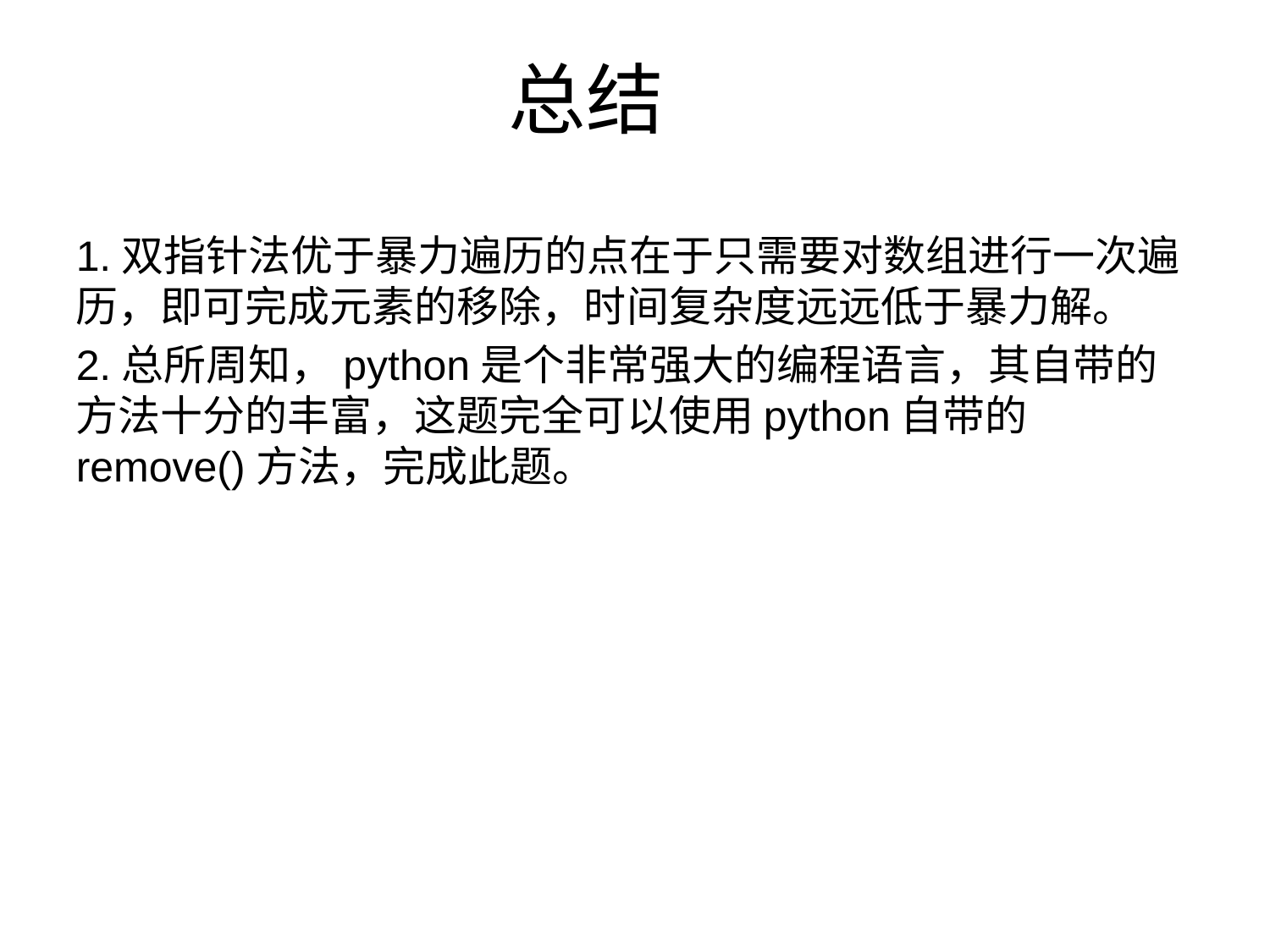

# 总结
1.双指针法优于暴力遍历的点在于只需要对数组进行一次遍历，即可完成元素的移除，时间复杂度远远低于暴力解。
2.总所周知，python是个非常强大的编程语言，其自带的方法十分的丰富，这题完全可以使用python自带的remove()方法，完成此题。